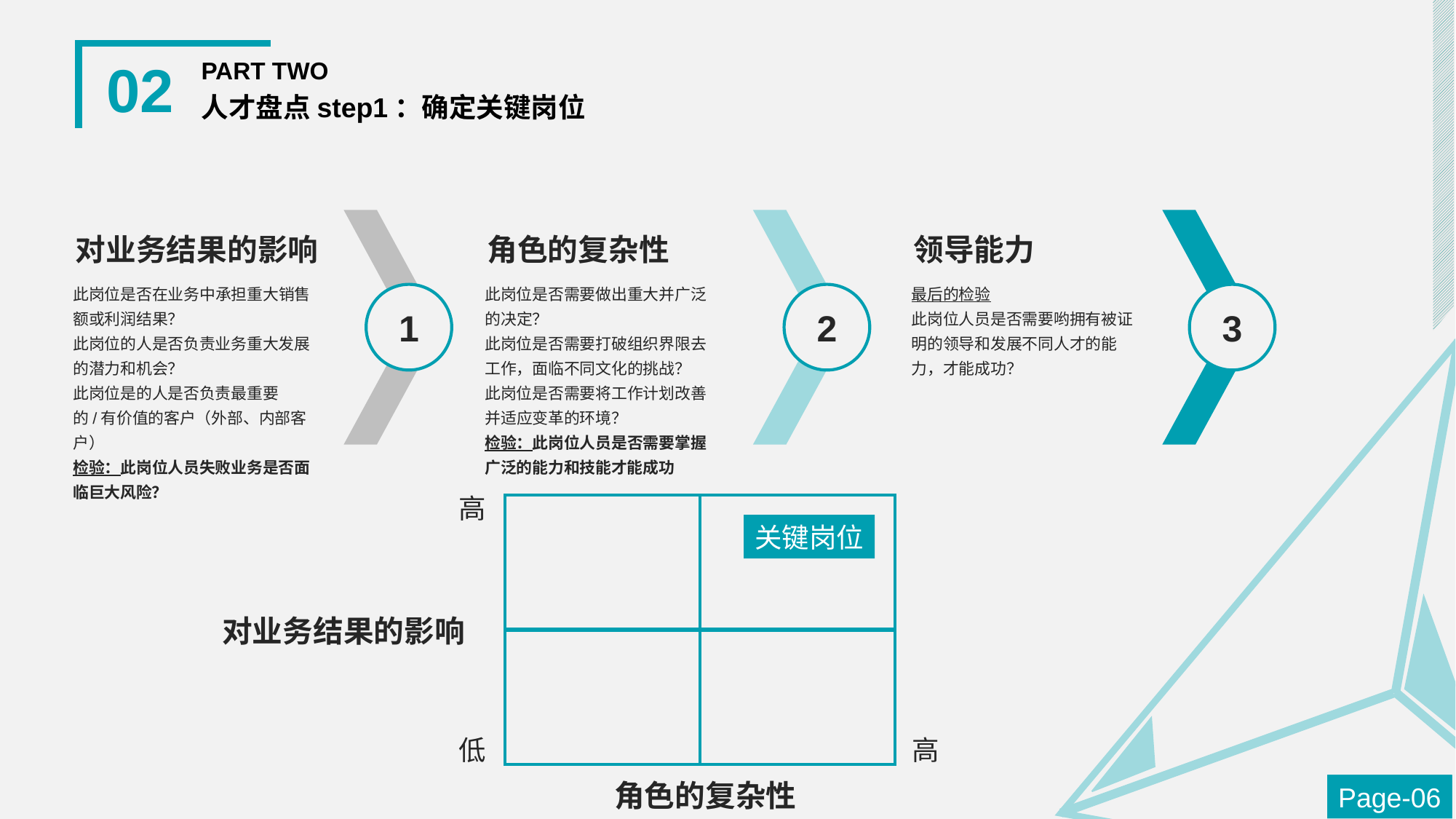

02
PART TWO
人才盘点step1：确定关键岗位

对业务结果的影响
角色的复杂性
领导能力
此岗位是否在业务中承担重大销售额或利润结果？
此岗位的人是否负责业务重大发展的潜力和机会？
此岗位是的人是否负责最重要的/有价值的客户（外部、内部客户）
检验：此岗位人员失败业务是否面临巨大风险？
此岗位是否需要做出重大并广泛的决定？
此岗位是否需要打破组织界限去工作，面临不同文化的挑战？
此岗位是否需要将工作计划改善并适应变革的环境？
检验：此岗位人员是否需要掌握广泛的能力和技能才能成功
最后的检验
此岗位人员是否需要哟拥有被证明的领导和发展不同人才的能力，才能成功？
1
2
3
高

关键岗位
对业务结果的影响

低
高
角色的复杂性
Page-02
Page-06